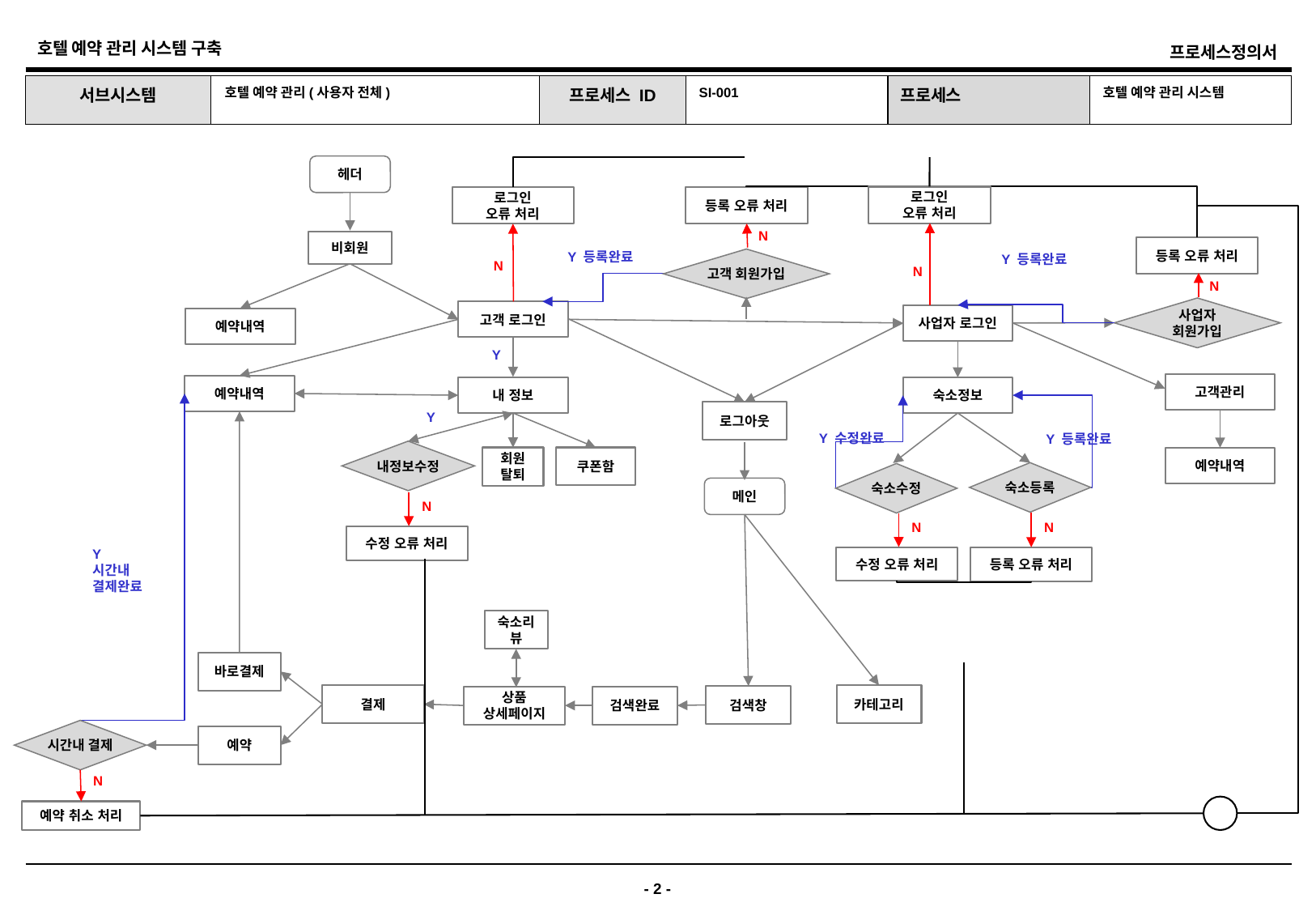

호텔 예약 관리(사용자 전체)
SI-001
호텔 예약 관리 시스템
헤더
로그인
오류 처리
등록 오류 처리
로그인
오류 처리
N
비회원
등록 오류 처리
Y 등록완료
Y 등록완료
고객 회원가입
N
N
N
사업자 회원가입
고객 로그인
사업자 로그인
예약내역
Y
고객관리
예약내역
내 정보
숙소정보
로그아웃
Y
Y 수정완료
Y 등록완료
내정보수정
회원 탈퇴
쿠폰함
예약내역
숙소등록
숙소수정
메인
N
N
N
수정 오류 처리
Y
시간내
결제완료
수정 오류 처리
등록 오류 처리
숙소리뷰
바로결제
결제
카테고리
검색창
상품 상세페이지
검색완료
시간내 결제
예약
N

예약 취소 처리